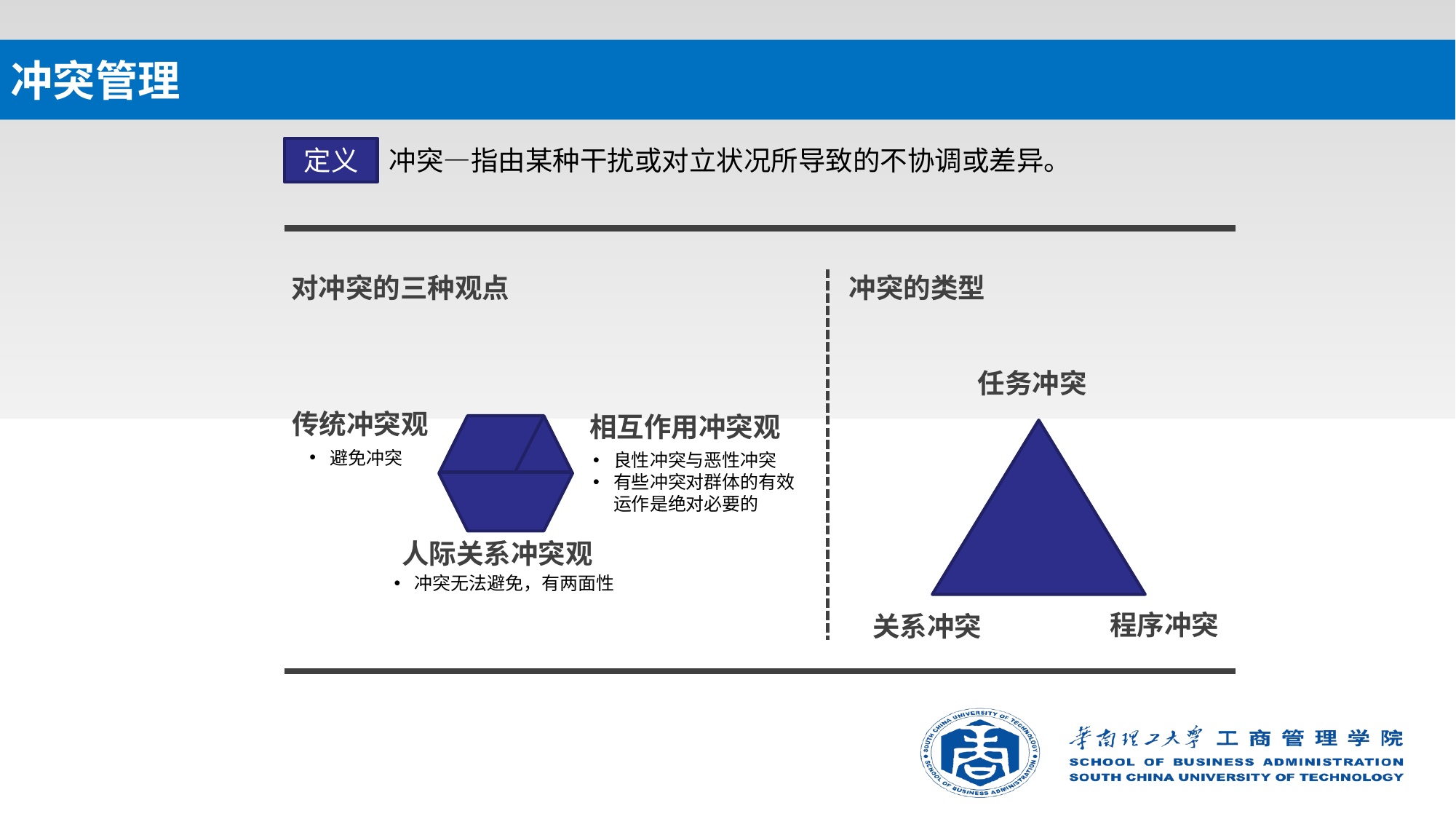

# 冲突管理
定义
冲突—指由某种干扰或对立状况所导致的不协调或差异。
对冲突的三种观点
冲突的类型
任务冲突
传统冲突观
相互作用冲突观

避免冲突
良性冲突与恶性冲突
有些冲突对群体的有效运作是绝对必要的

人际关系冲突观
冲突无法避免，有两面性
程序冲突
关系冲突